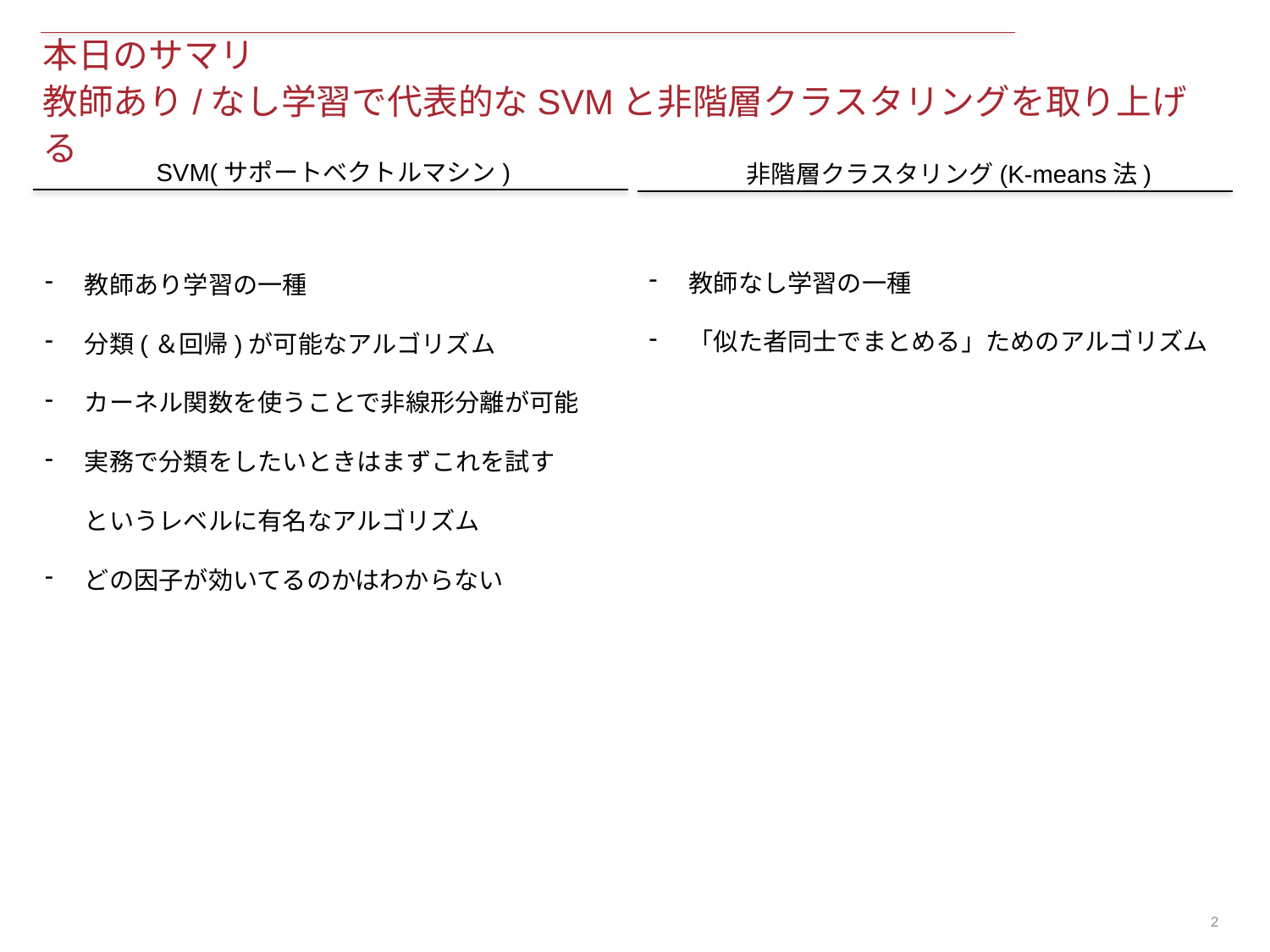

# 本日のサマリ 教師あり/なし学習で代表的なSVMと非階層クラスタリングを取り上げる
SVM(サポートベクトルマシン)
非階層クラスタリング(K-means法)
教師なし学習の一種
「似た者同士でまとめる」ためのアルゴリズム

教師あり学習の一種
分類(＆回帰)が可能なアルゴリズム
カーネル関数を使うことで非線形分離が可能
実務で分類をしたいときはまずこれを試す
というレベルに有名なアルゴリズム
どの因子が効いてるのかはわからない
2